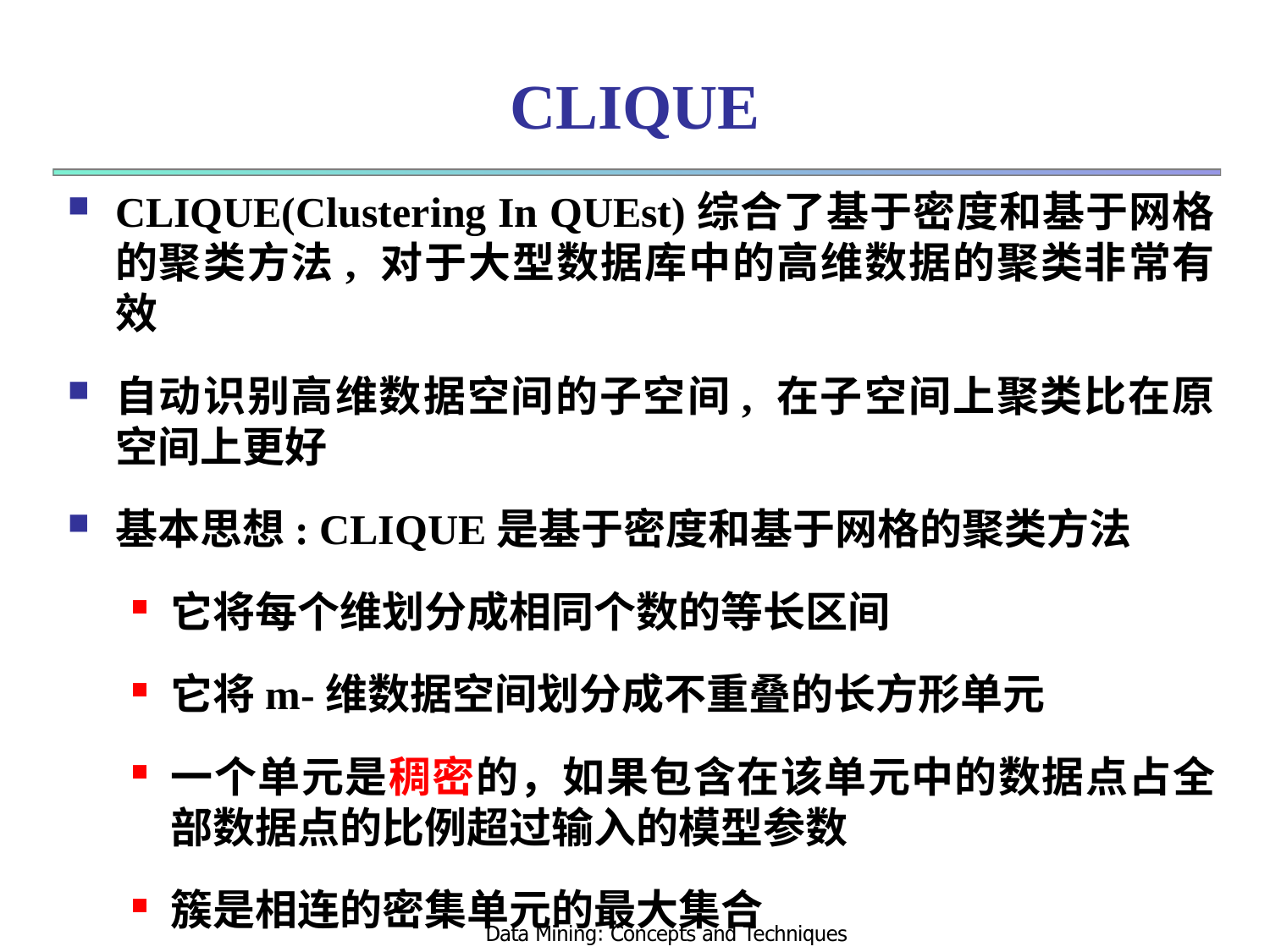

# CLIQUE
CLIQUE(Clustering In QUEst)综合了基于密度和基于网格的聚类方法, 对于大型数据库中的高维数据的聚类非常有效
自动识别高维数据空间的子空间, 在子空间上聚类比在原空间上更好
基本思想: CLIQUE是基于密度和基于网格的聚类方法
它将每个维划分成相同个数的等长区间
它将m-维数据空间划分成不重叠的长方形单元
一个单元是稠密的，如果包含在该单元中的数据点占全部数据点的比例超过输入的模型参数
簇是相连的密集单元的最大集合
Data Mining: Concepts and Techniques
94